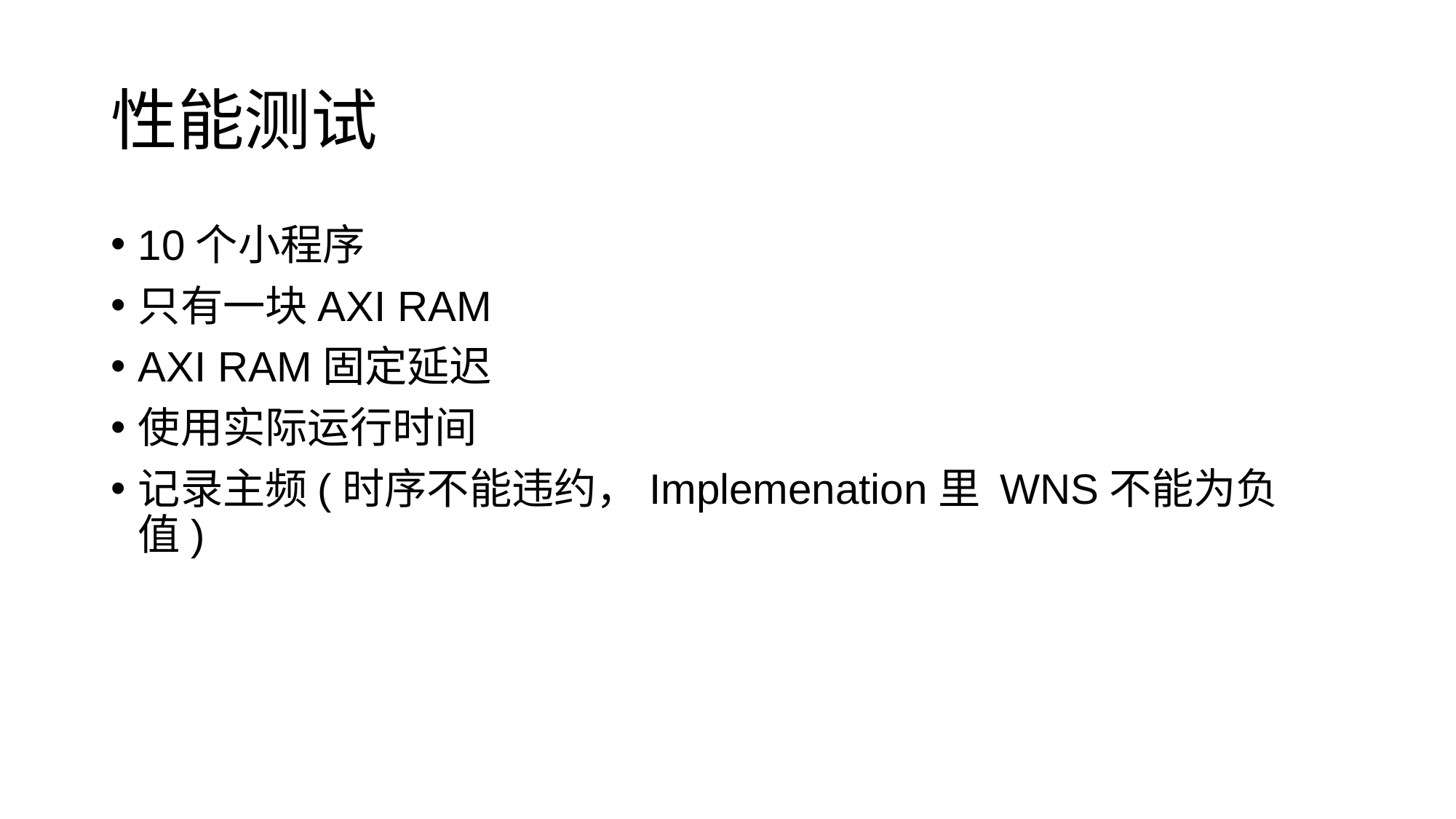

# 性能测试
10个小程序
只有一块AXI RAM
AXI RAM固定延迟
使用实际运行时间
记录主频(时序不能违约，Implemenation里 WNS不能为负值)